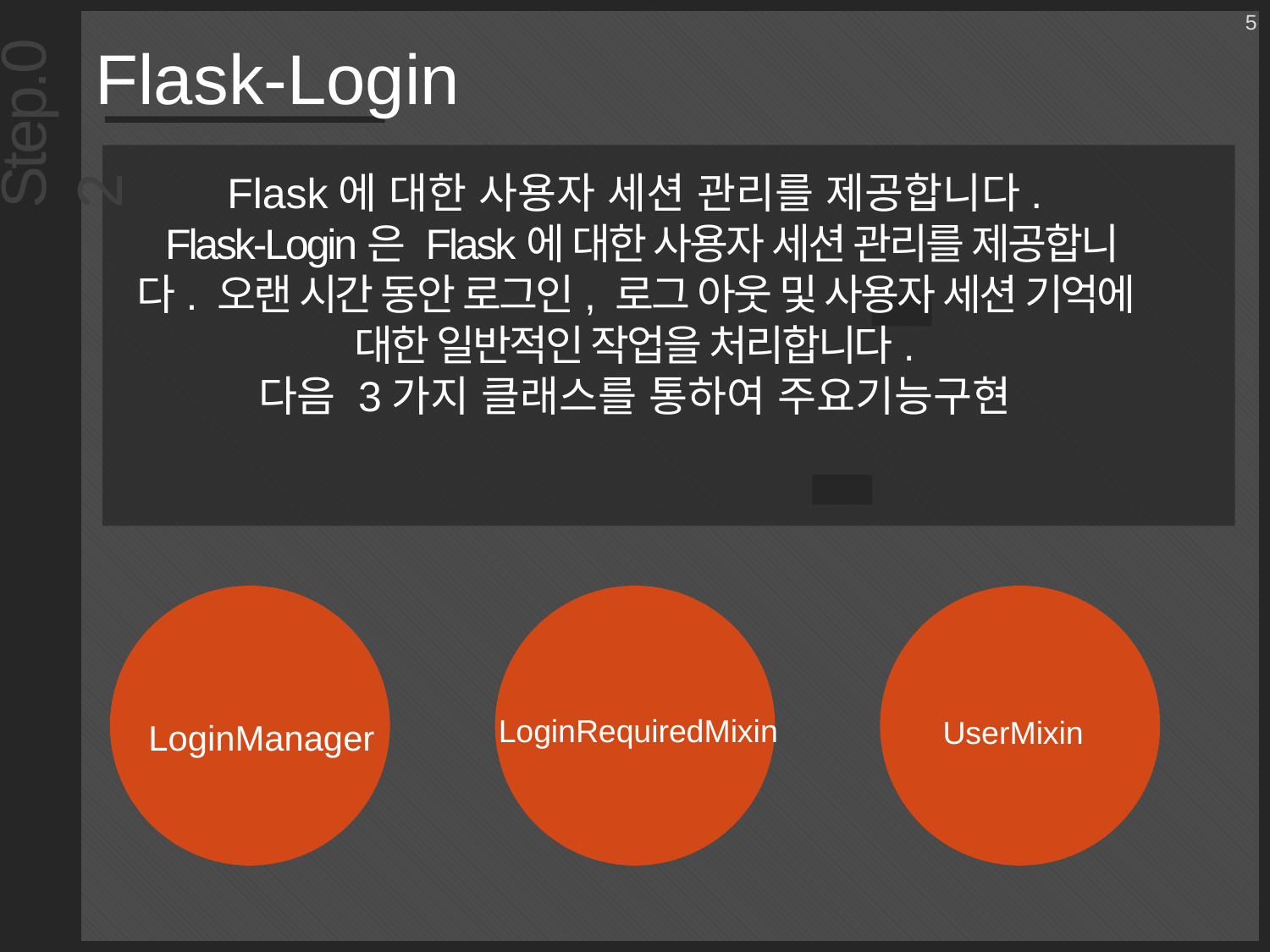

5

Flask-Login
Step.02
Flask에 대한 사용자 세션 관리를 제공합니다.
 Flask-Login은 Flask에 대한 사용자 세션 관리를 제공합니다. 오랜 시간 동안 로그인, 로그 아웃 및 사용자 세션 기억에 대한 일반적인 작업을 처리합니다.
다음 3가지 클래스를 통하여 주요기능구현

LoginRequiredMixin
UserMixin

LoginManager